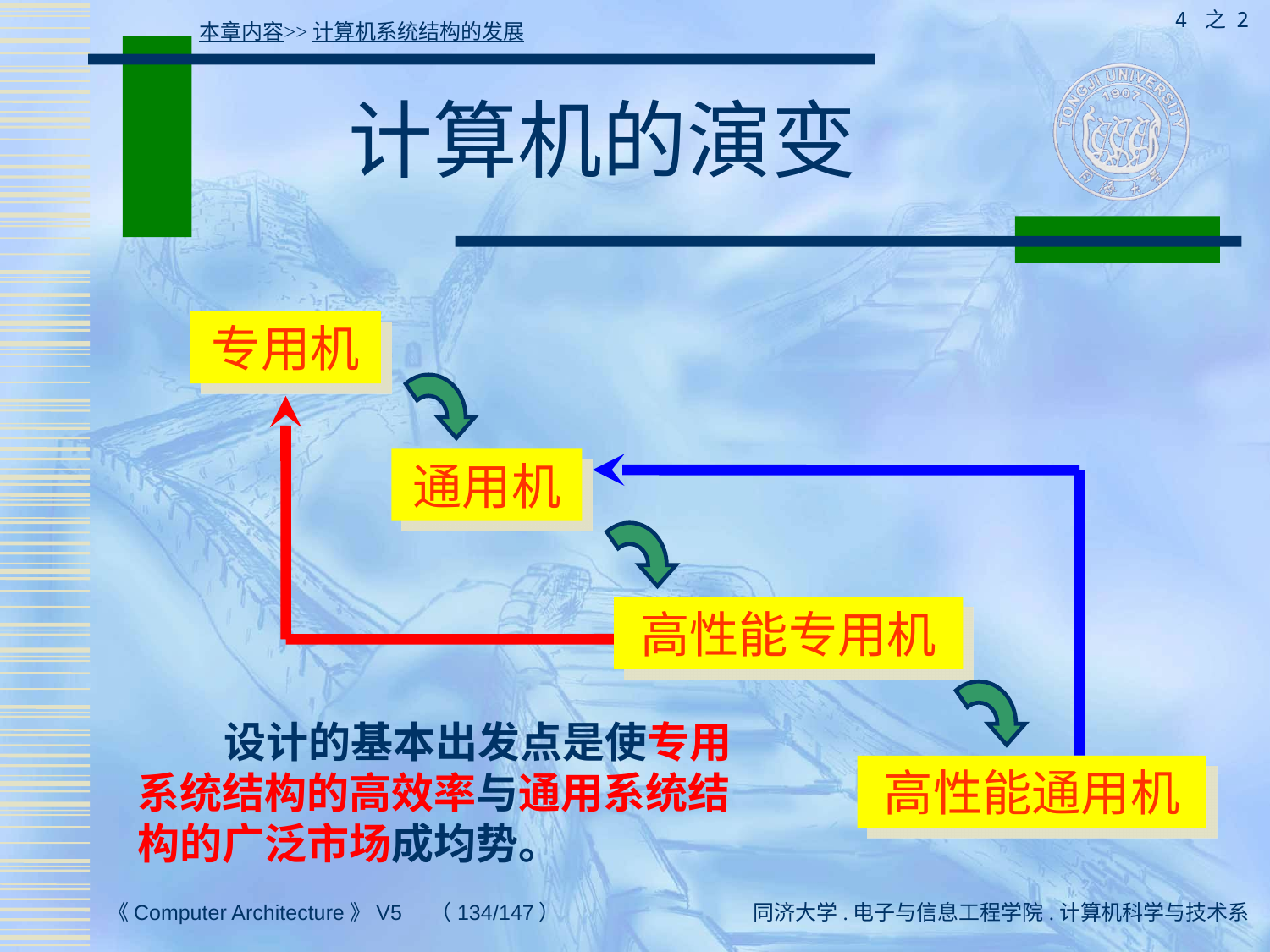

4 之 2
本章内容>>计算机系统结构的发展
# 计算机的演变
专用机

通用机

高性能专用机

高性能通用机
        设计的基本出发点是使专用系统结构的高效率与通用系统结构的广泛市场成均势。